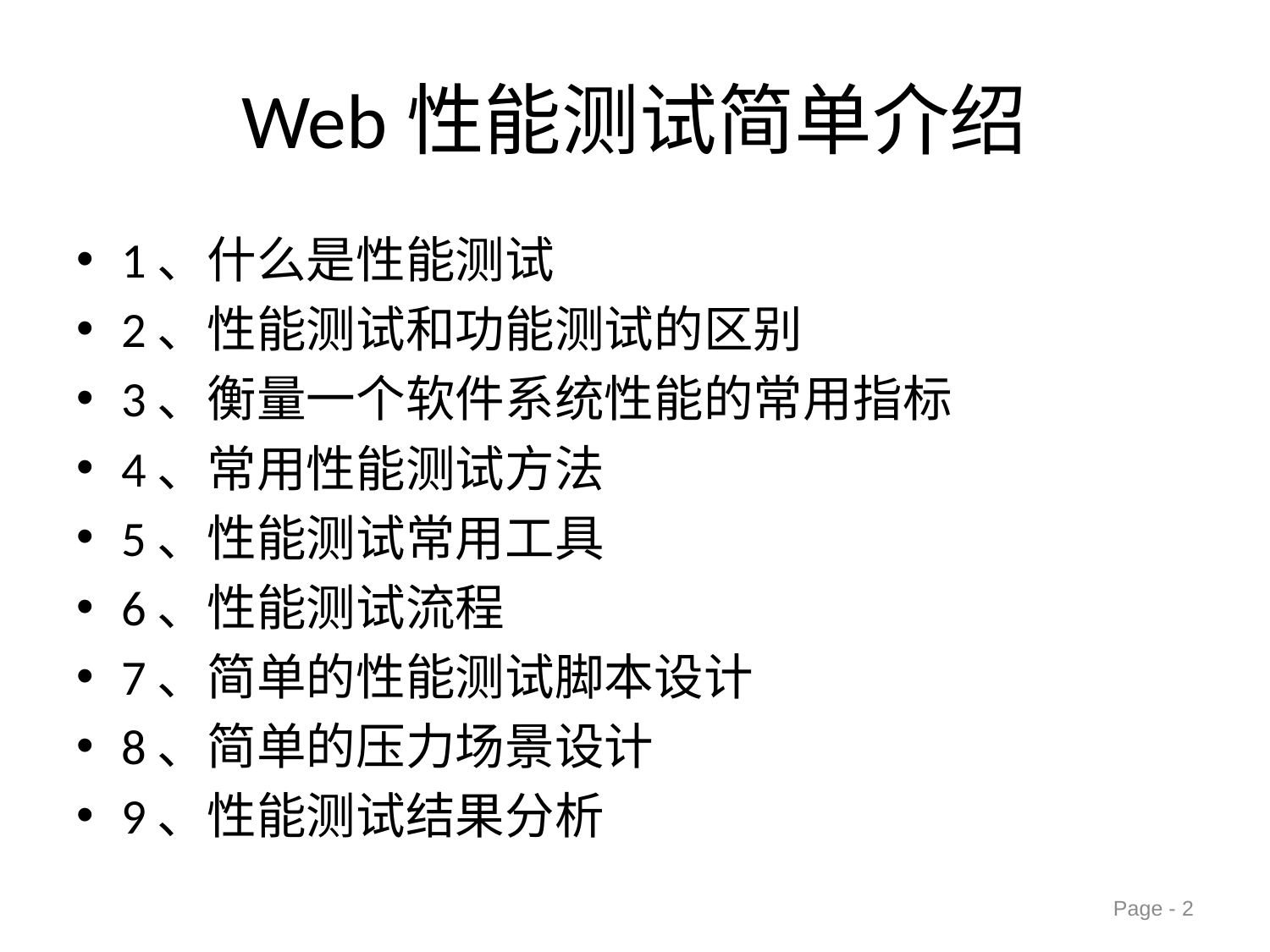

# Web性能测试简单介绍
1、什么是性能测试
2、性能测试和功能测试的区别
3、衡量一个软件系统性能的常用指标
4、常用性能测试方法
5、性能测试常用工具
6、性能测试流程
7、简单的性能测试脚本设计
8、简单的压力场景设计
9、性能测试结果分析
Page - 2